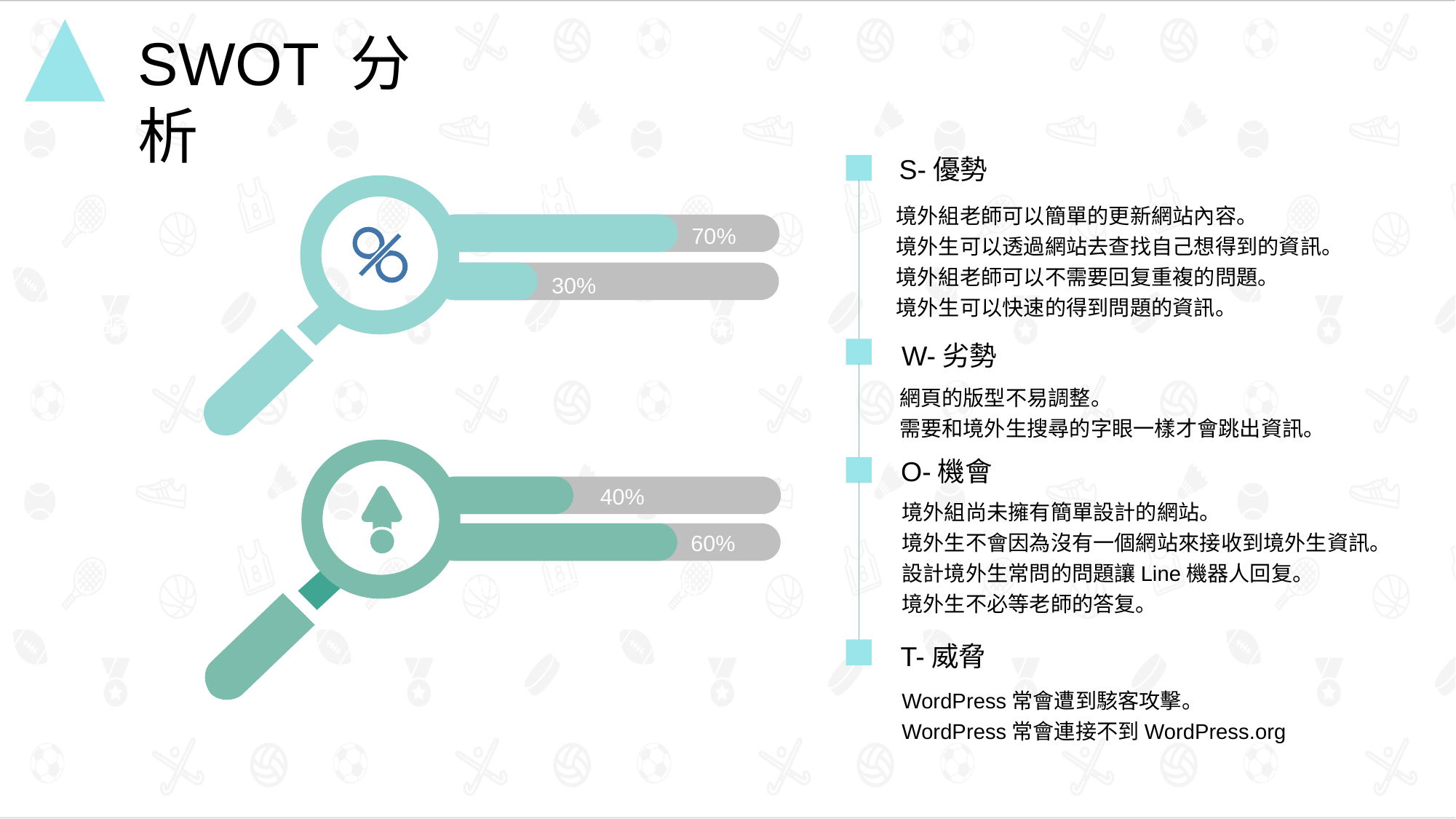

SWOT 分 析
S-優勢

添加标题

境外組老師可以簡單的更新網站內容。
境外生可以透過網站去查找自己想得到的資訊。
境外組老師可以不需要回复重複的問題。
境外生可以快速的得到問題的資訊。
70%

30%

财务与融资
在此录入上述图表的描述说明，在此录入上述图表的描述说明。
W-劣勢

網頁的版型不易調整。
需要和境外生搜尋的字眼一樣才會跳出資訊。
添加标题

O-機會

40%

境外組尚未擁有簡單設計的網站。
境外生不會因為沒有一個網站來接收到境外生資訊。
設計境外生常問的問題讓Line機器人回复。
境外生不必等老師的答复。
60%

在此录入上述图表的描述说明，在此录入上述图表的描述说明。
T-威脅

WordPress常會遭到駭客攻擊。
WordPress常會連接不到WordPress.org